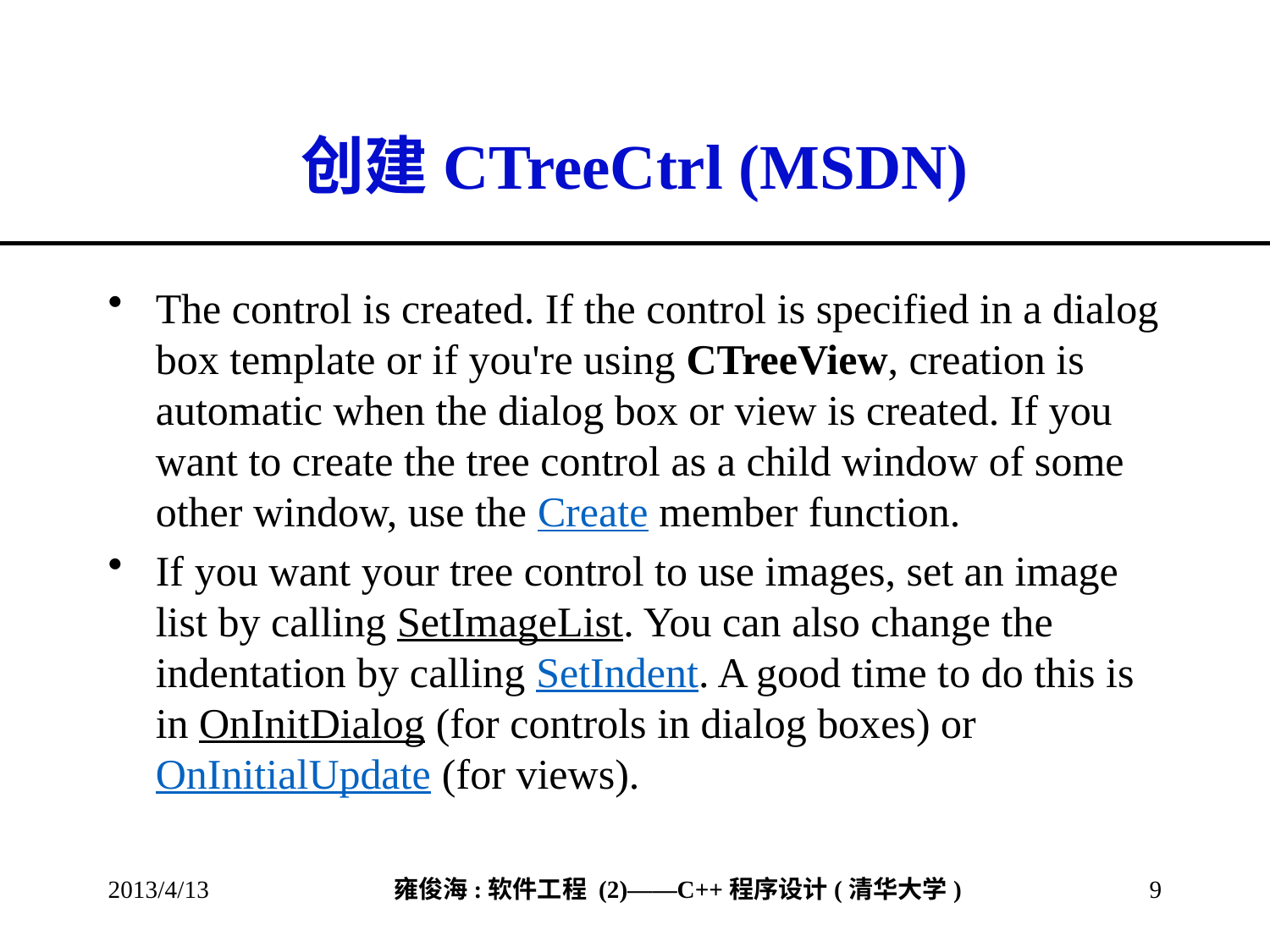

# 创建CTreeCtrl (MSDN)
The control is created. If the control is specified in a dialog box template or if you're using CTreeView, creation is automatic when the dialog box or view is created. If you want to create the tree control as a child window of some other window, use the Create member function.
If you want your tree control to use images, set an image list by calling SetImageList. You can also change the indentation by calling SetIndent. A good time to do this is in OnInitDialog (for controls in dialog boxes) orOnInitialUpdate (for views).
2013/4/13
9